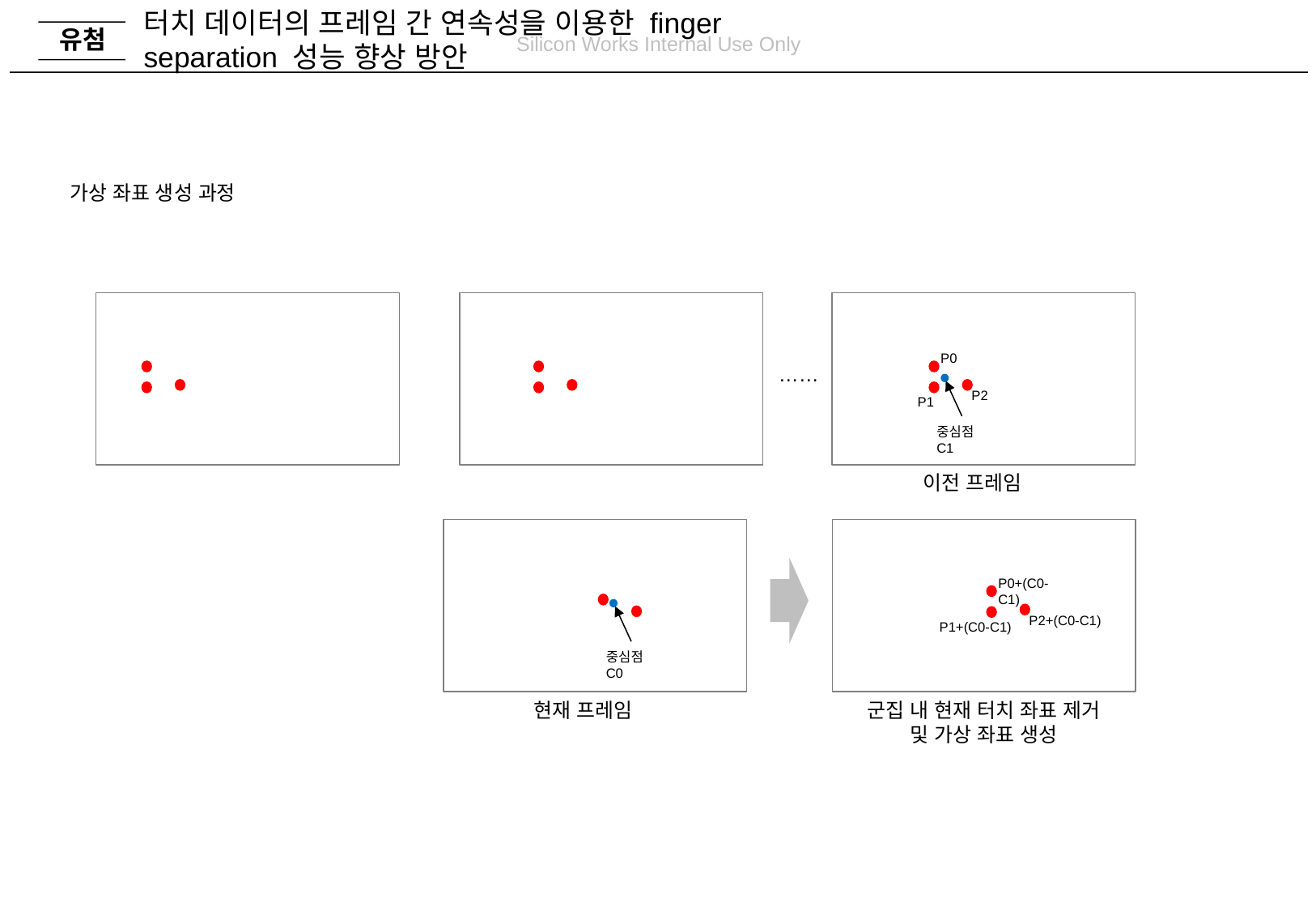

# 터치 데이터의 프레임 간 연속성을 이용한 finger separation 성능 향상 방안
가상 좌표 생성 과정

P0
……

P2

P1
중심점C1
이전 프레임

P0+(C0-C1)

P2+(C0-C1)

P1+(C0-C1)

중심점C0
현재 프레임
군집 내 현재 터치 좌표 제거 및 가상 좌표 생성